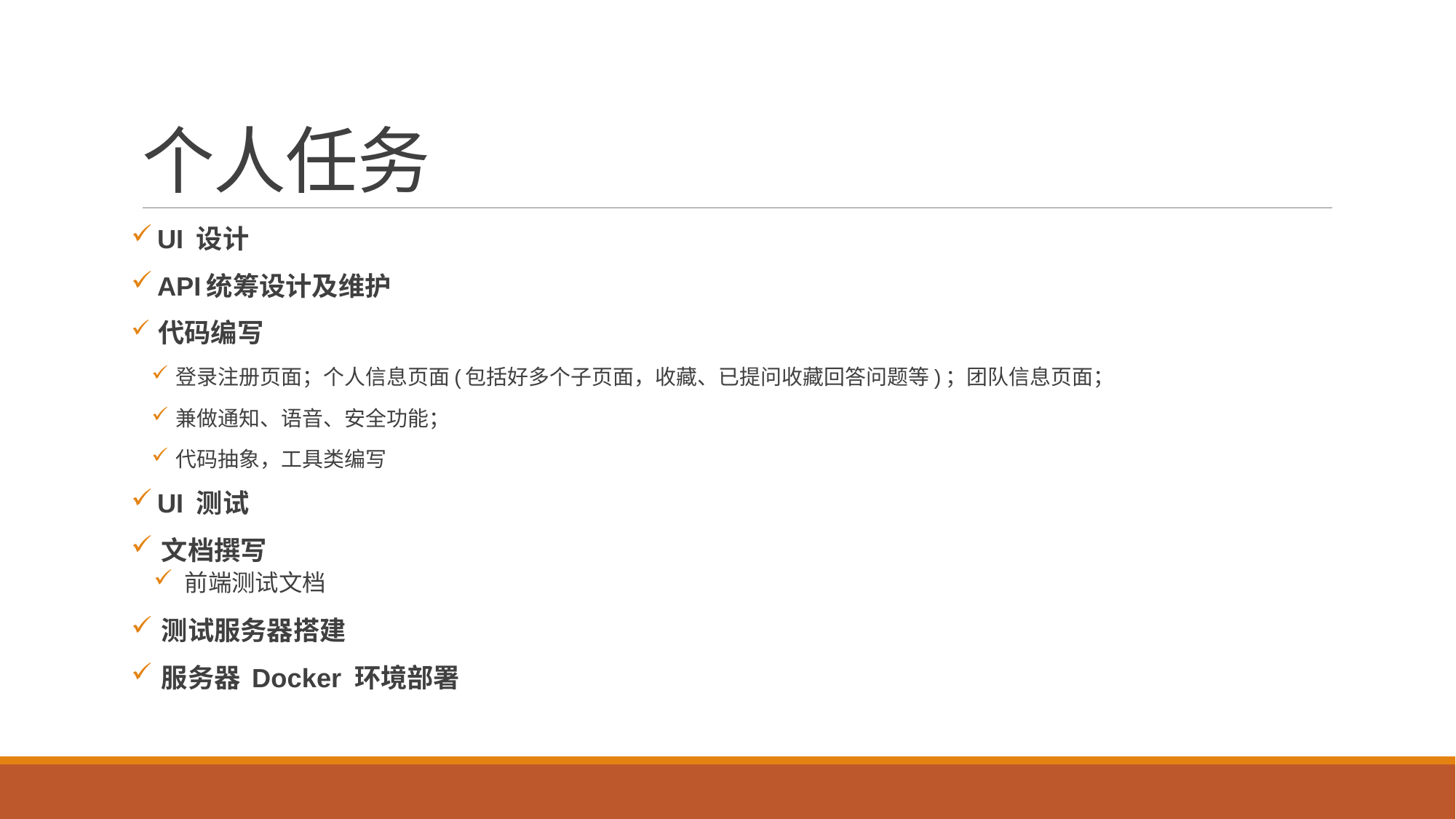

# 个人任务
 UI 设计
 API统筹设计及维护
 代码编写
 登录注册页面；个人信息页面(包括好多个子页面，收藏、已提问收藏回答问题等)；团队信息页面；
 兼做通知、语音、安全功能；
 代码抽象，工具类编写
 UI 测试
 文档撰写
 前端测试文档
 测试服务器搭建
 服务器 Docker 环境部署